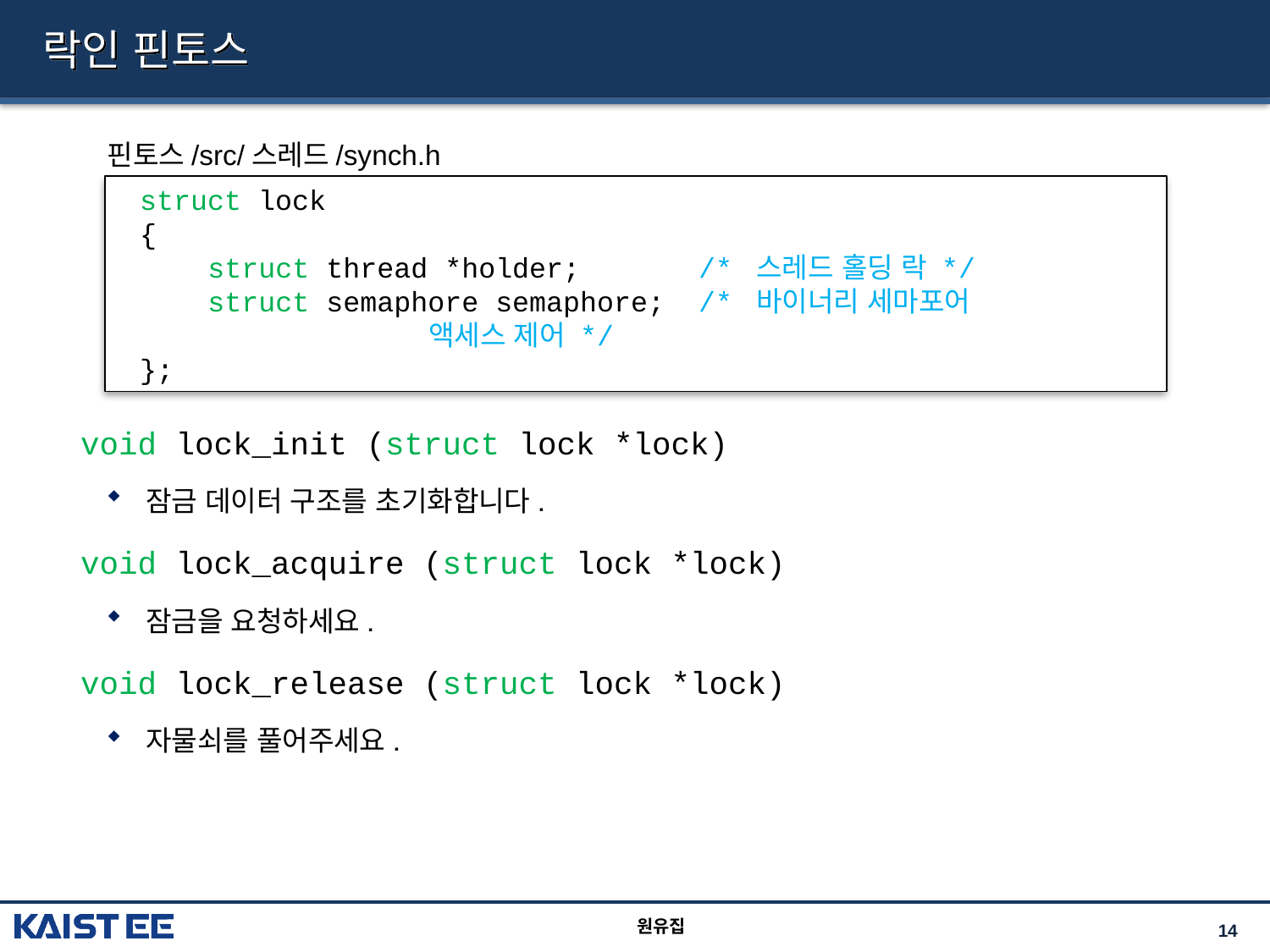

# 락인 핀토스

  void lock_init (struct lock *lock)
잠금 데이터 구조를 초기화합니다.
  void lock_acquire (struct lock *lock)
잠금을 요청하세요.
  void lock_release (struct lock *lock)
자물쇠를 풀어주세요.

핀토스/src/스레드/synch.h
struct lock
{
    struct thread *holder;       /* 스레드 홀딩 락 */
    struct semaphore semaphore;  /* 바이너리 세마포어
                                    액세스 제어 */
};
원유집
14